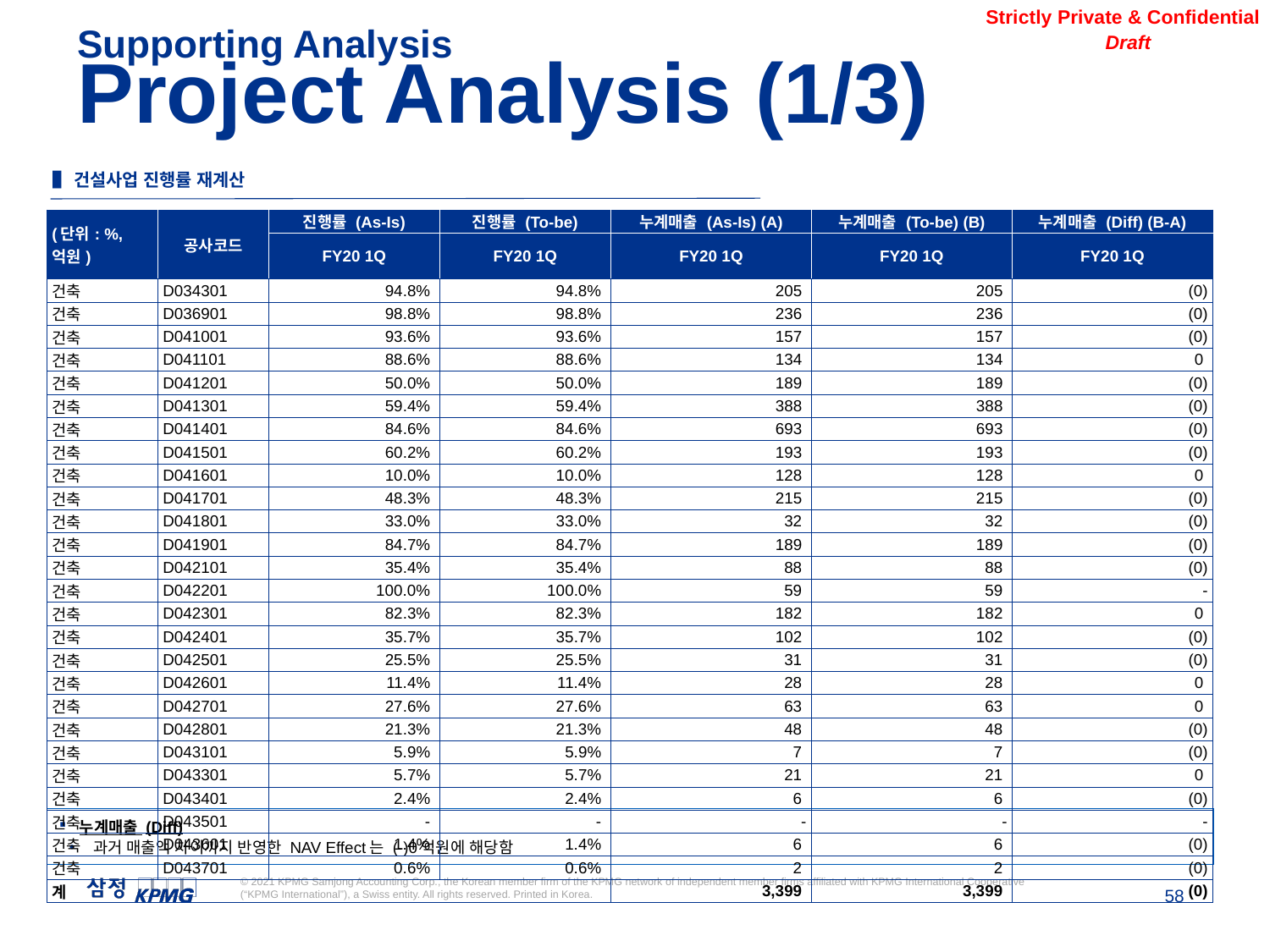

Supporting Analysis
Project Analysis (1/3)
▌건설사업 진행률 재계산

| (단위: %,억원) | 공사코드 | 진행률 (As-Is) | 진행률 (To-be) | 누계매출 (As-Is) (A) | 누계매출 (To-be) (B) | 누계매출 (Diff) (B-A) |
| --- | --- | --- | --- | --- | --- | --- |
|  |  | FY20 1Q | FY20 1Q | FY20 1Q | FY20 1Q | FY20 1Q |
| 건축 | D034301 | 94.8% | 94.8% | 205 | 205 | (0) |
| 건축 | D036901 | 98.8% | 98.8% | 236 | 236 | (0) |
| 건축 | D041001 | 93.6% | 93.6% | 157 | 157 | (0) |
| 건축 | D041101 | 88.6% | 88.6% | 134 | 134 | 0 |
| 건축 | D041201 | 50.0% | 50.0% | 189 | 189 | (0) |
| 건축 | D041301 | 59.4% | 59.4% | 388 | 388 | (0) |
| 건축 | D041401 | 84.6% | 84.6% | 693 | 693 | (0) |
| 건축 | D041501 | 60.2% | 60.2% | 193 | 193 | (0) |
| 건축 | D041601 | 10.0% | 10.0% | 128 | 128 | 0 |
| 건축 | D041701 | 48.3% | 48.3% | 215 | 215 | (0) |
| 건축 | D041801 | 33.0% | 33.0% | 32 | 32 | (0) |
| 건축 | D041901 | 84.7% | 84.7% | 189 | 189 | (0) |
| 건축 | D042101 | 35.4% | 35.4% | 88 | 88 | (0) |
| 건축 | D042201 | 100.0% | 100.0% | 59 | 59 | - |
| 건축 | D042301 | 82.3% | 82.3% | 182 | 182 | 0 |
| 건축 | D042401 | 35.7% | 35.7% | 102 | 102 | (0) |
| 건축 | D042501 | 25.5% | 25.5% | 31 | 31 | (0) |
| 건축 | D042601 | 11.4% | 11.4% | 28 | 28 | 0 |
| 건축 | D042701 | 27.6% | 27.6% | 63 | 63 | 0 |
| 건축 | D042801 | 21.3% | 21.3% | 48 | 48 | (0) |
| 건축 | D043101 | 5.9% | 5.9% | 7 | 7 | (0) |
| 건축 | D043301 | 5.7% | 5.7% | 21 | 21 | 0 |
| 건축 | D043401 | 2.4% | 2.4% | 6 | 6 | (0) |
| 건축 | D043501 | - | - | - | - | - |
| 건축 | D043601 | 1.4% | 1.4% | 6 | 6 | (0) |
| 건축 | D043701 | 0.6% | 0.6% | 2 | 2 | (0) |
| 계 |  |  |  | 3,399 | 3,399 | (0) |
누계매출 (Diff)
과거 매출액 차이까지 반영한 NAV Effect는 (-)0억원에 해당함